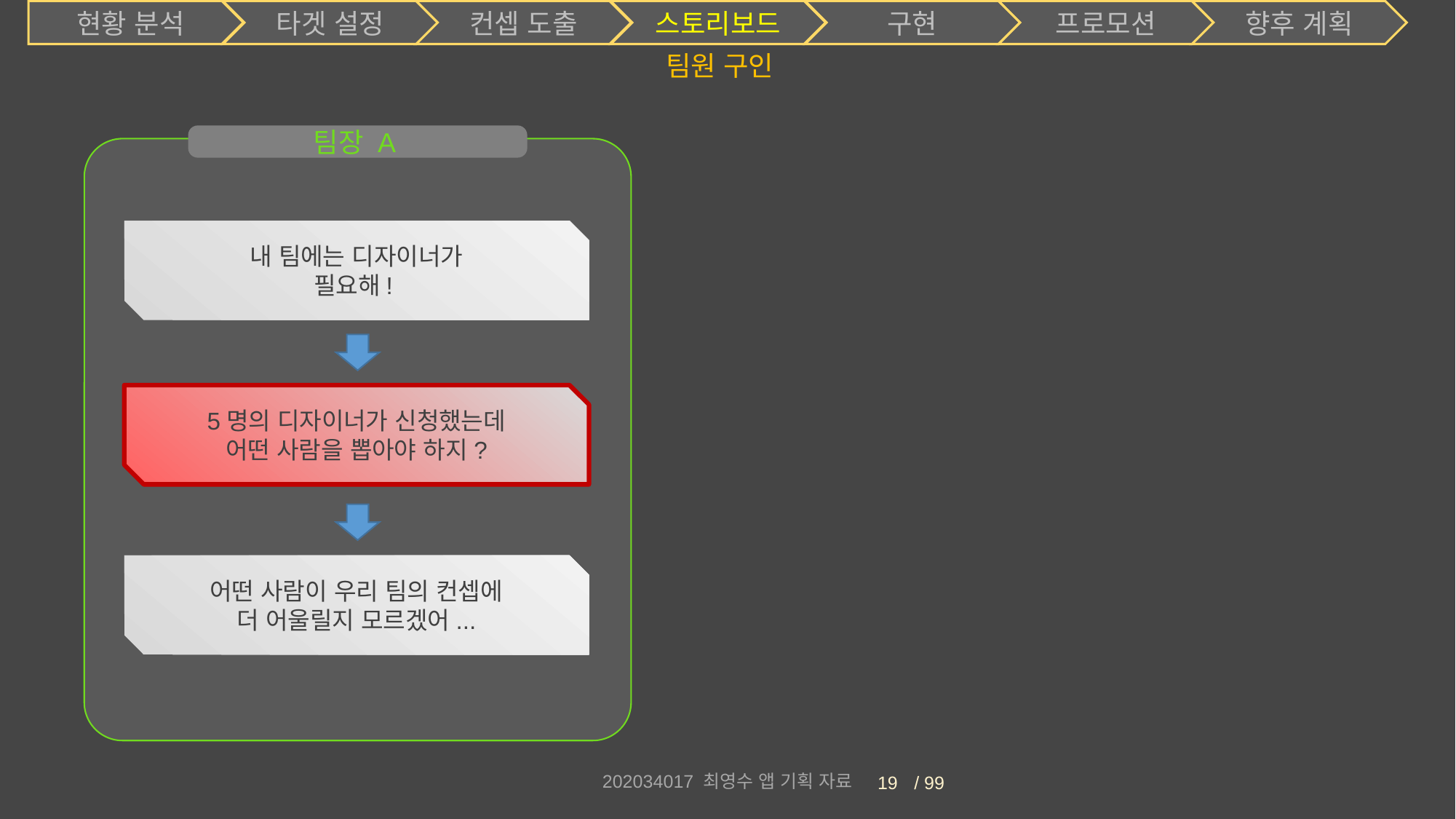

현황 분석
타겟 설정
컨셉 도출
스토리보드
구현
프로모션
향후 계획
# 팀원 구인
팀장 A

내 팀에는 디자이너가
필요해!

5명의 디자이너가 신청했는데
어떤 사람을 뽑아야 하지?

어떤 사람이 우리 팀의 컨셉에
더 어울릴지 모르겠어...
202034017 최영수 앱 기획 자료
19